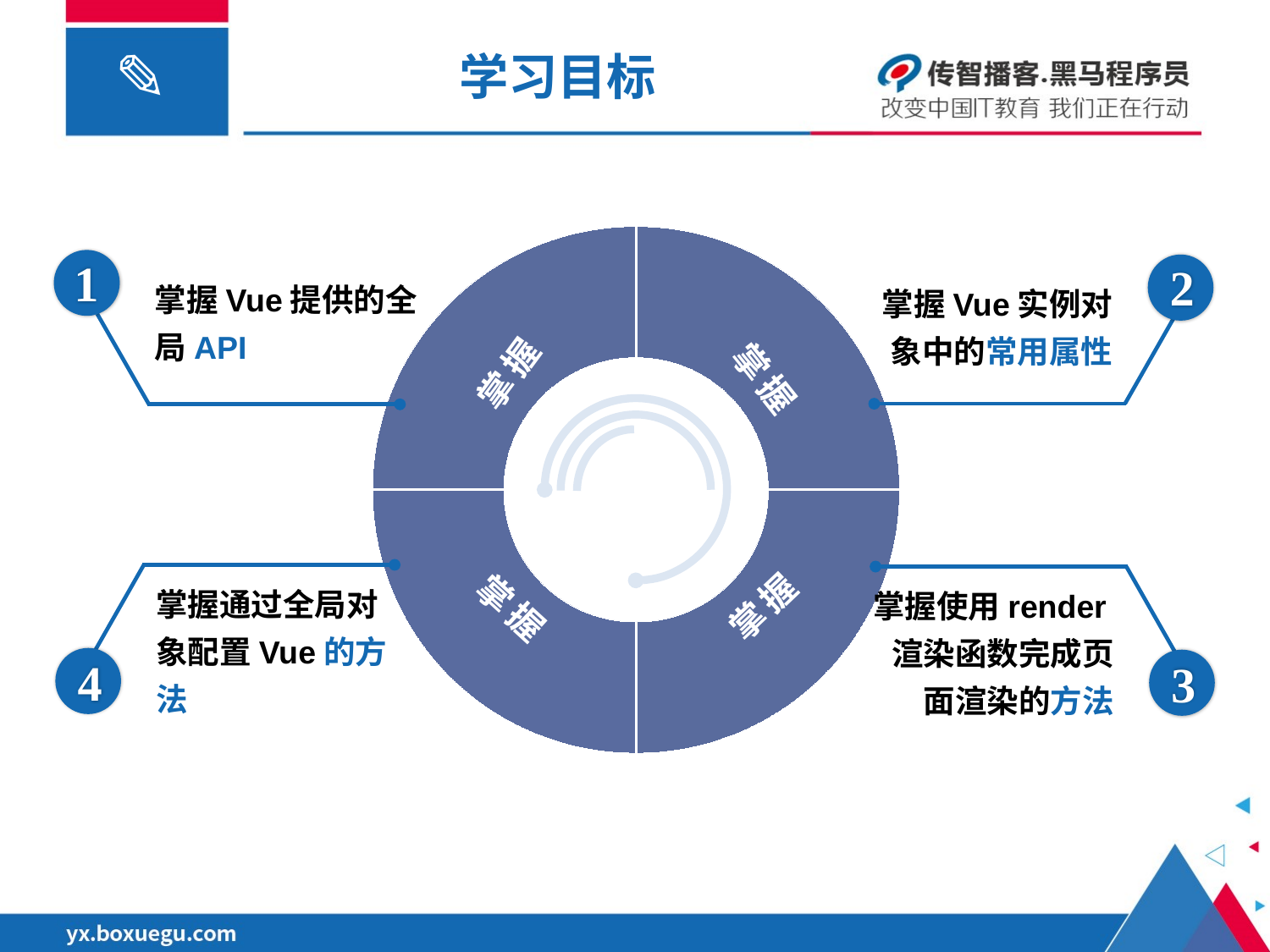

# 学习目标

### Chart

| Category | 销售额 |
|---|---|
| 熟悉知识 | 2.0 |
| 熟悉知识 | 2.0 |
| 熟悉知识 | 2.0 |
| 熟悉知识 | 2.0 |
掌握
掌握

掌握
1

掌握Vue提供的全局API
2

掌握Vue实例对象中的常用属性
掌握通过全局对象配置Vue的方法
4

掌握使用render渲染函数完成页面渲染的方法
3